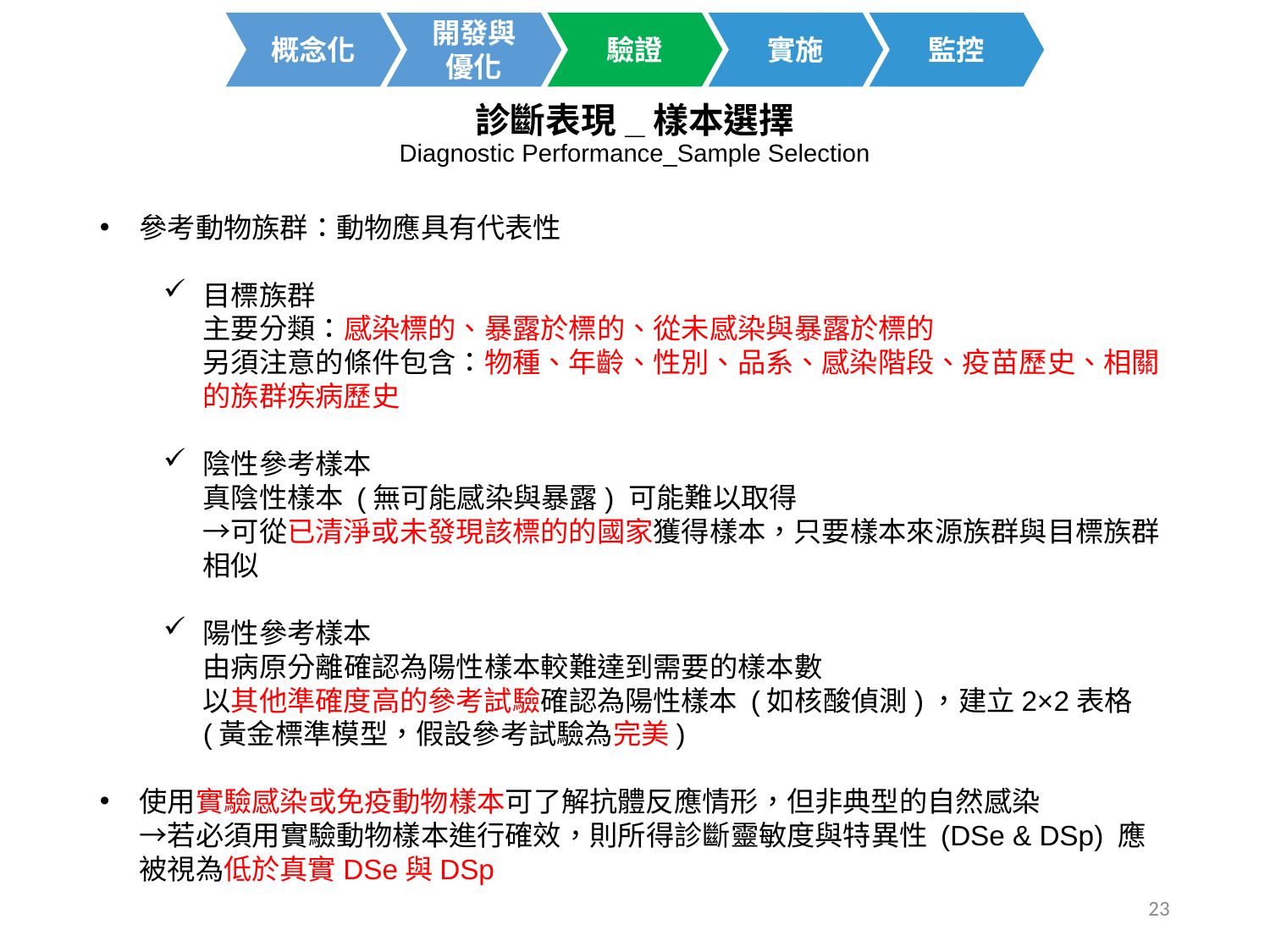

開發與
優化

概念化
驗證
實施
監控
診斷表現_樣本選擇
Diagnostic Performance_Sample Selection
參考動物族群：動物應具有代表性

目標族群
主要分類：感染標的、暴露於標的、從未感染與暴露於標的
另須注意的條件包含：物種、年齡、性別、品系、感染階段、疫苗歷史、相關的族群疾病歷史

陰性參考樣本
真陰性樣本 (無可能感染與暴露) 可能難以取得
→可從已清淨或未發現該標的的國家獲得樣本，只要樣本來源族群與目標族群相似

陽性參考樣本
由病原分離確認為陽性樣本較難達到需要的樣本數
以其他準確度高的參考試驗確認為陽性樣本 (如核酸偵測)，建立2×2表格 (黃金標準模型，假設參考試驗為完美)

使用實驗感染或免疫動物樣本可了解抗體反應情形，但非典型的自然感染
→若必須用實驗動物樣本進行確效，則所得診斷靈敏度與特異性 (DSe & DSp) 應被視為低於真實DSe與DSp
23